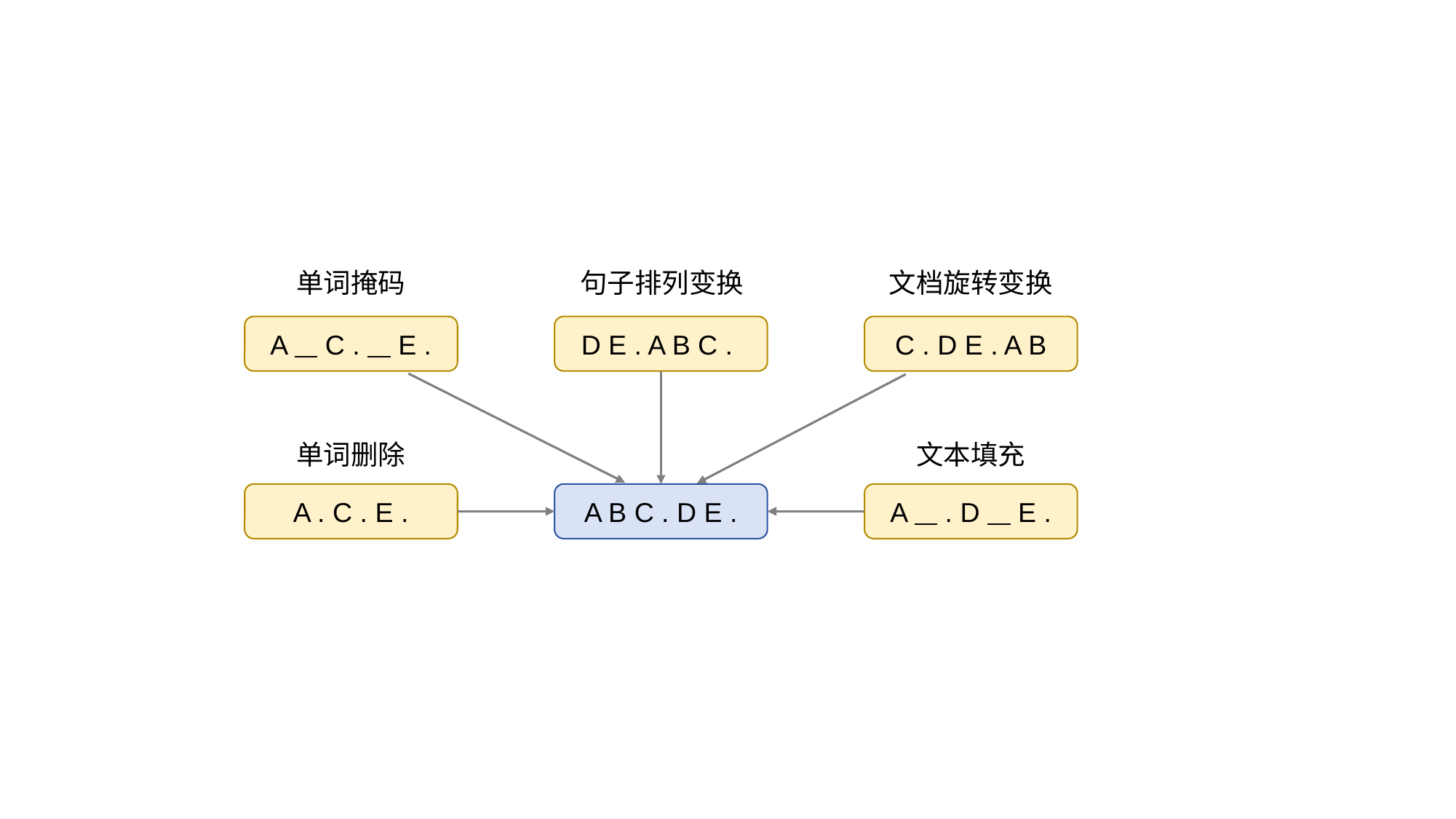

单词掩码
句子排列变换
文档旋转变换
A     C .     E .
D E . A B C .
C . D E . A B
单词删除
文本填充
A . C . E .
A B C . D E .
A     . D     E .